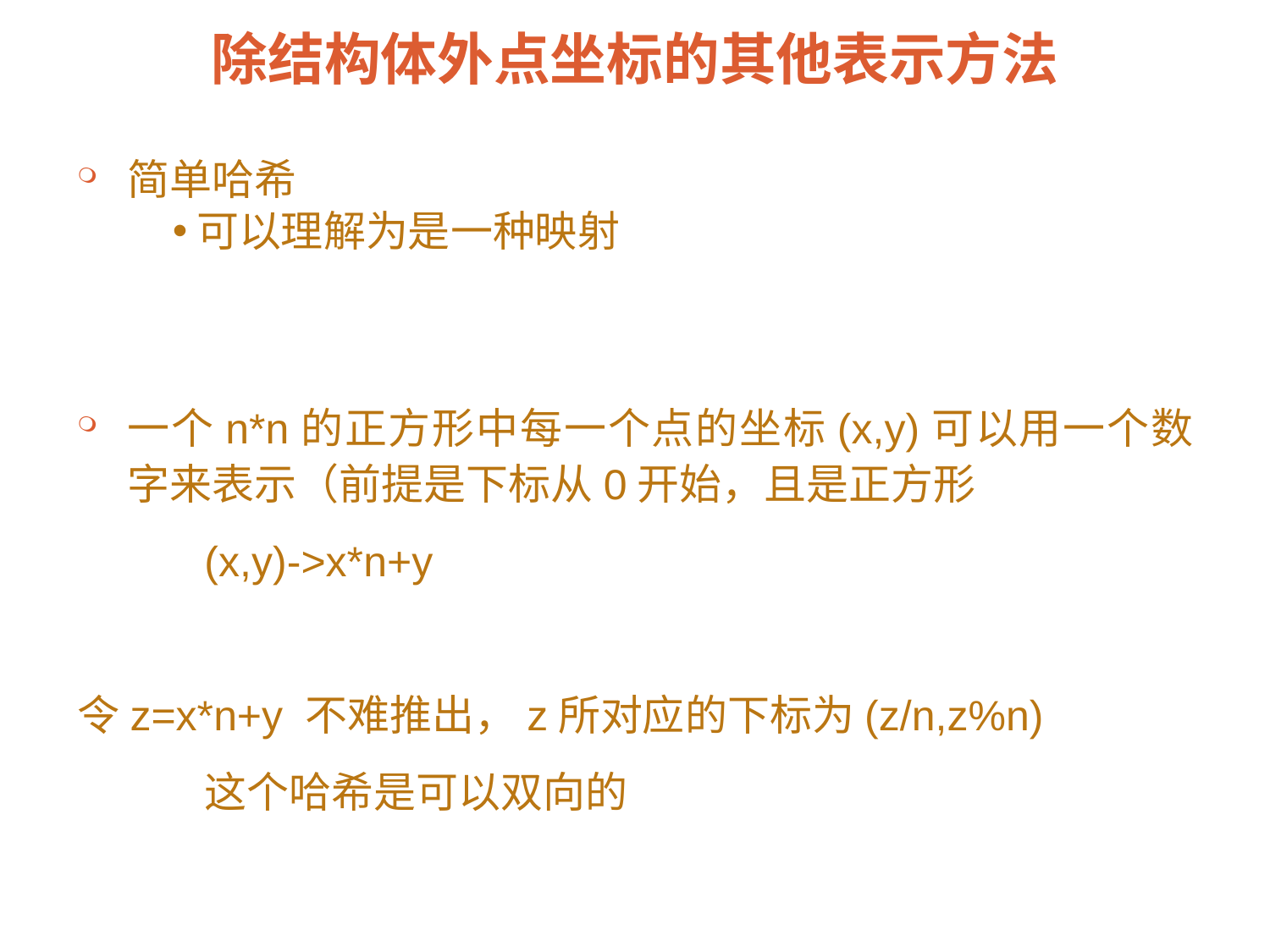

# 除结构体外点坐标的其他表示方法
简单哈希
可以理解为是一种映射

一个n*n的正方形中每一个点的坐标(x,y)可以用一个数字来表示（前提是下标从0开始，且是正方形
	(x,y)->x*n+y

令z=x*n+y 不难推出，z所对应的下标为(z/n,z%n)
	这个哈希是可以双向的